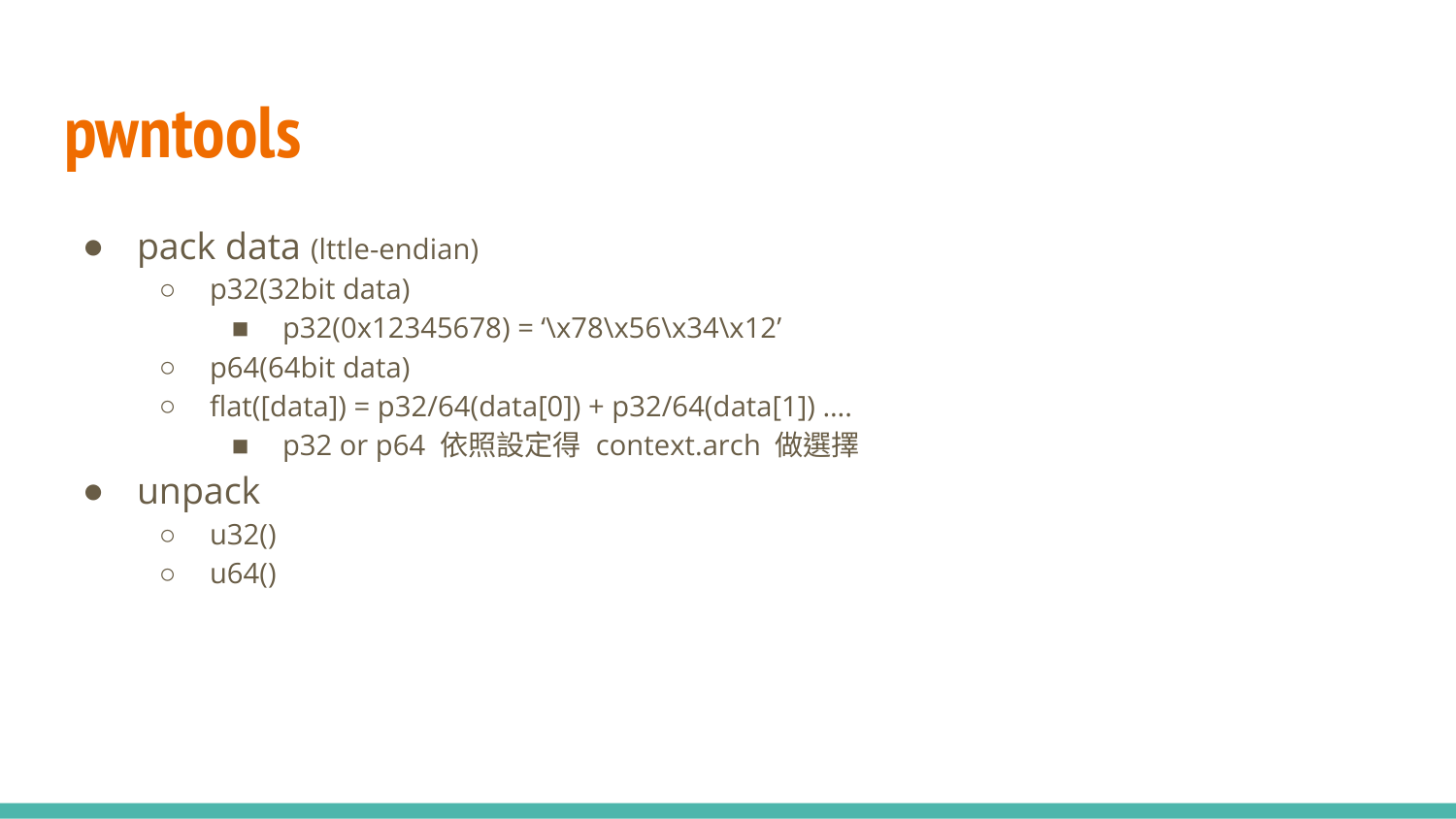

# pwntools
pack data (lttle-endian)
p32(32bit data)
p32(0x12345678) = ‘\x78\x56\x34\x12’
p64(64bit data)
flat([data]) = p32/64(data[0]) + p32/64(data[1]) ….
p32 or p64 依照設定得 context.arch 做選擇
unpack
u32()
u64()